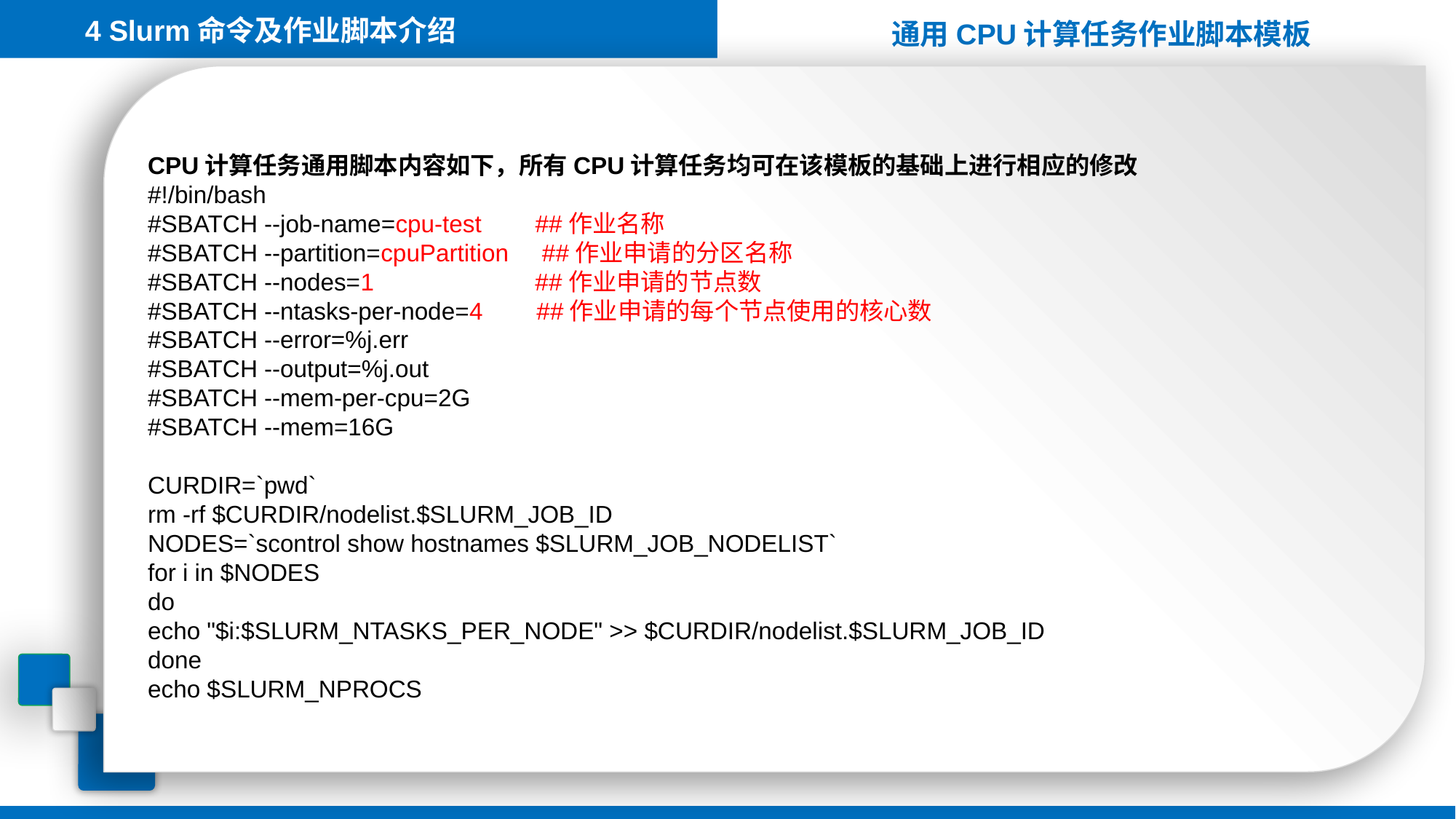

4 Slurm命令及作业脚本介绍

通用CPU计算任务作业脚本模板
CPU计算任务通用脚本内容如下，所有CPU计算任务均可在该模板的基础上进行相应的修改
#!/bin/bash
#SBATCH --job-name=cpu-test        ##作业名称
#SBATCH --partition=cpuPartition     ##作业申请的分区名称
#SBATCH --nodes=1                        ##作业申请的节点数
#SBATCH --ntasks-per-node=4        ##作业申请的每个节点使用的核心数
#SBATCH --error=%j.err
#SBATCH --output=%j.out
#SBATCH --mem-per-cpu=2G
#SBATCH --mem=16G

CURDIR=`pwd`
rm -rf $CURDIR/nodelist.$SLURM_JOB_ID
NODES=`scontrol show hostnames $SLURM_JOB_NODELIST`
for i in $NODES
do
echo "$i:$SLURM_NTASKS_PER_NODE" >> $CURDIR/nodelist.$SLURM_JOB_ID
done
echo $SLURM_NPROCS